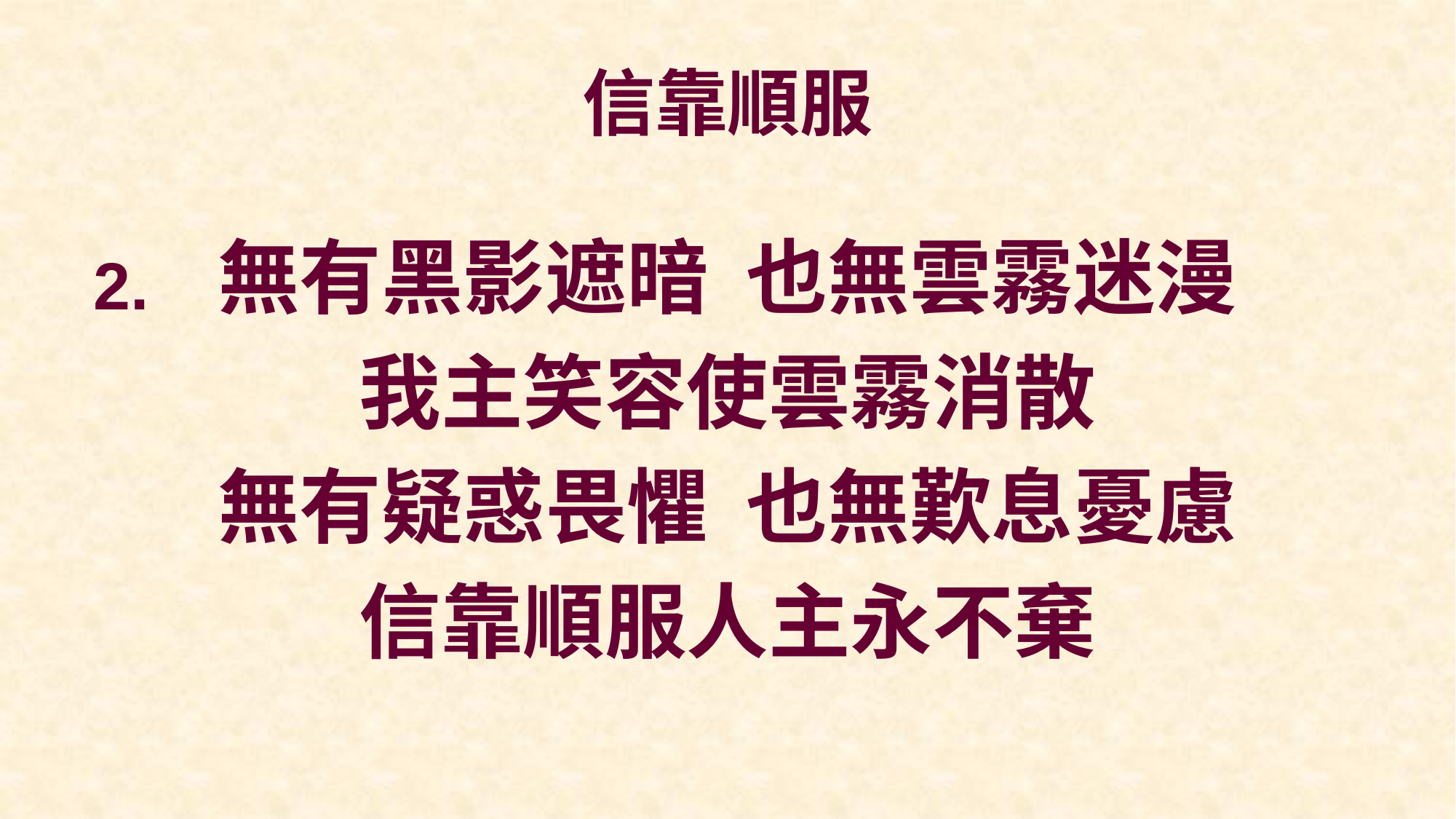

# 信靠順服
無有黑影遮暗  也無雲霧迷漫
我主笑容使雲霧消散
無有疑惑畏懼  也無歎息憂慮
信靠順服人主永不棄

2.